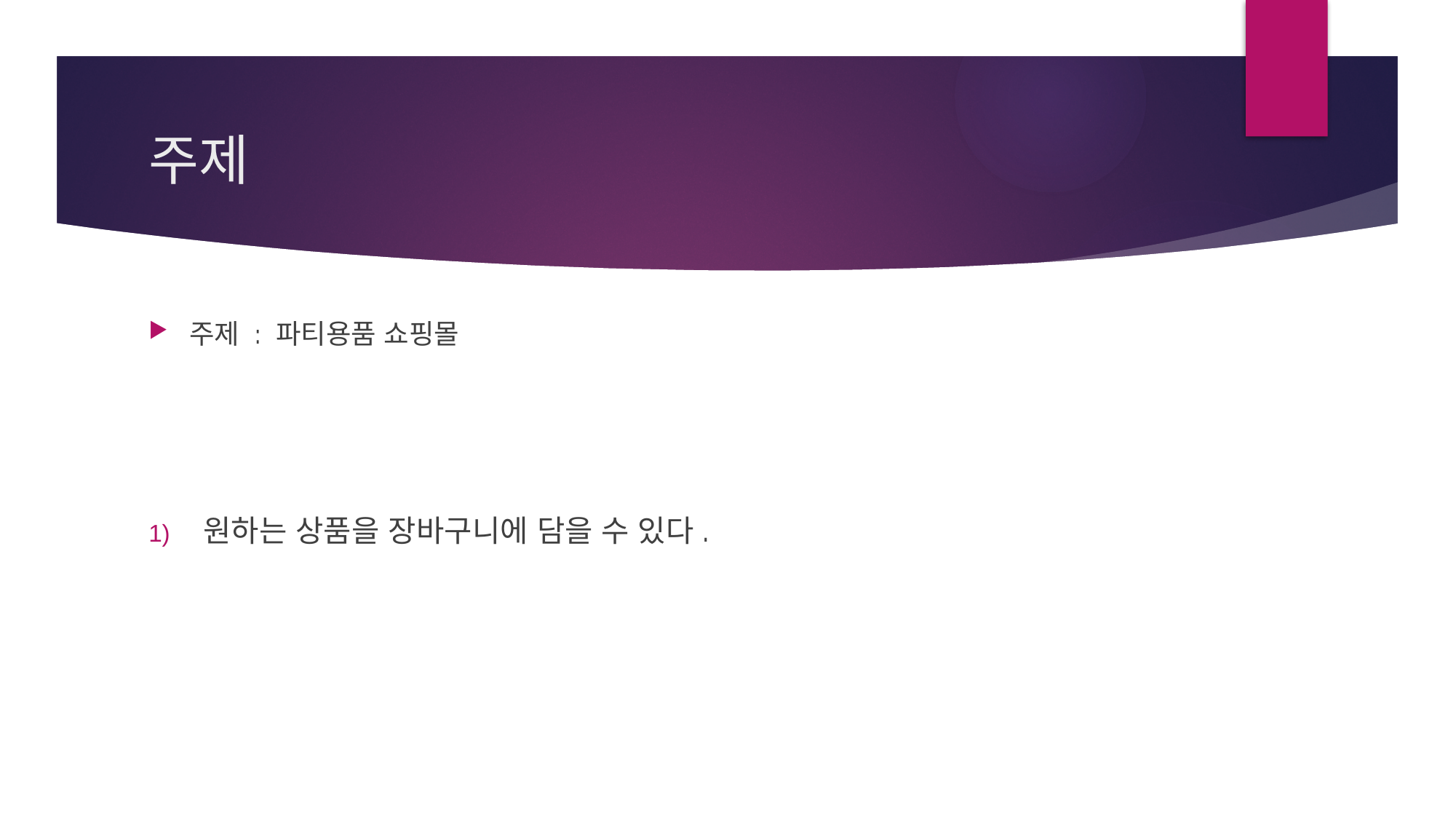

# 주제
주제 : 파티용품 쇼핑몰

원하는 상품을 장바구니에 담을 수 있다.